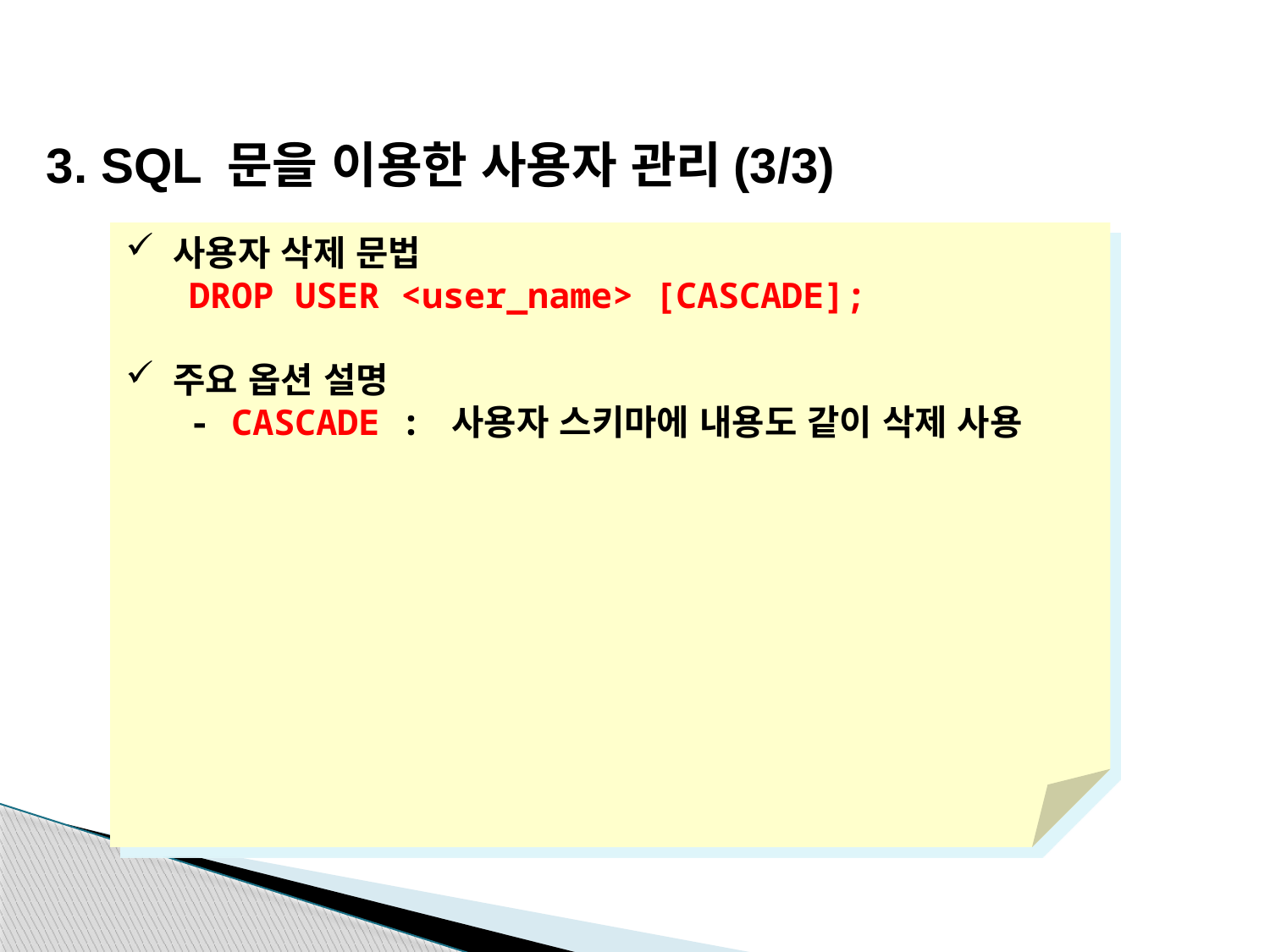

3. SQL 문을 이용한 사용자 관리(3/3)

사용자 삭제 문법
   DROP USER <user_name> [CASCADE];

주요 옵션 설명
   - CASCADE : 사용자 스키마에 내용도 같이 삭제 사용